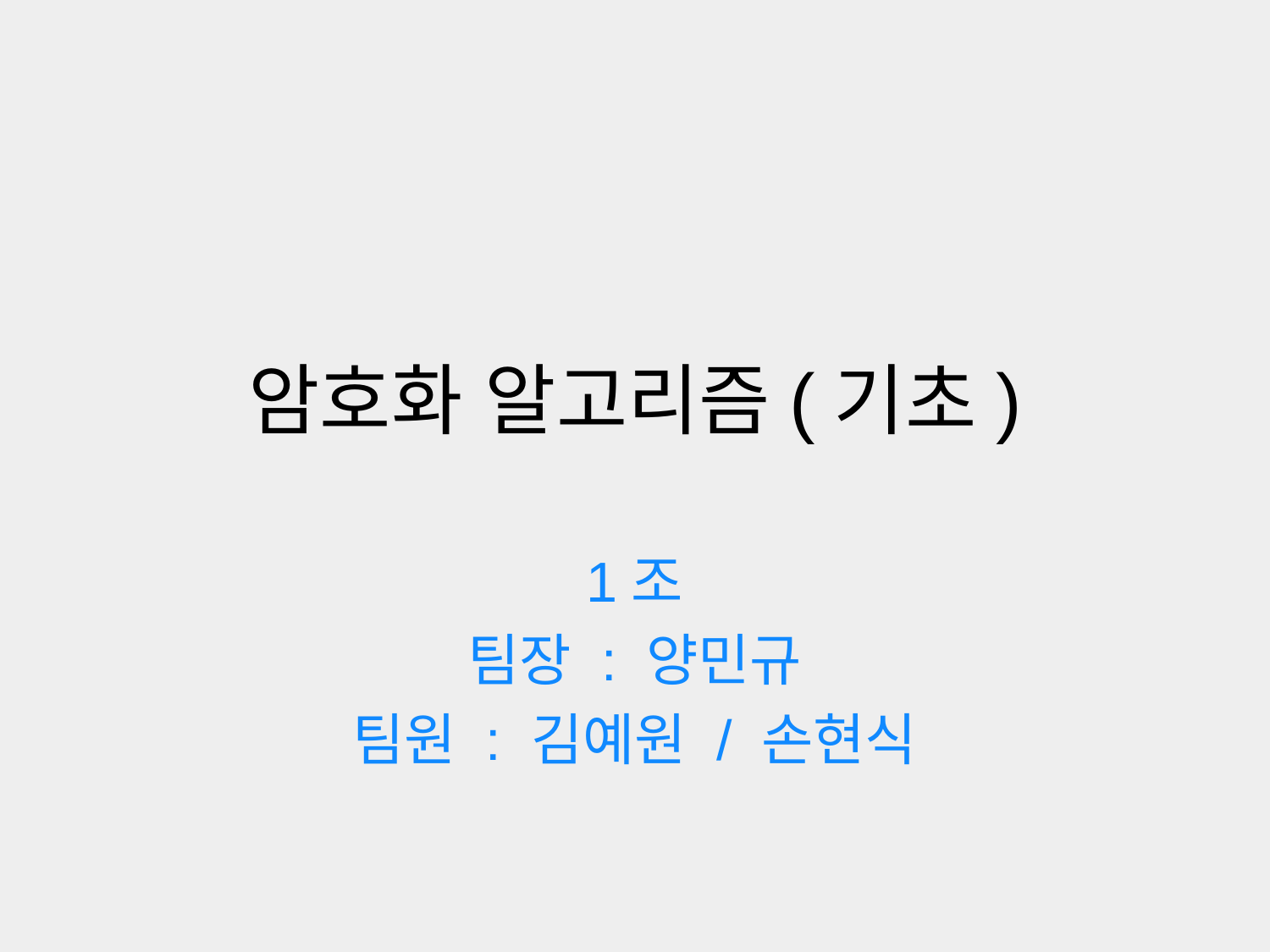

# 암호화 알고리즘(기초)
1조
팀장 : 양민규
팀원 : 김예원 / 손현식